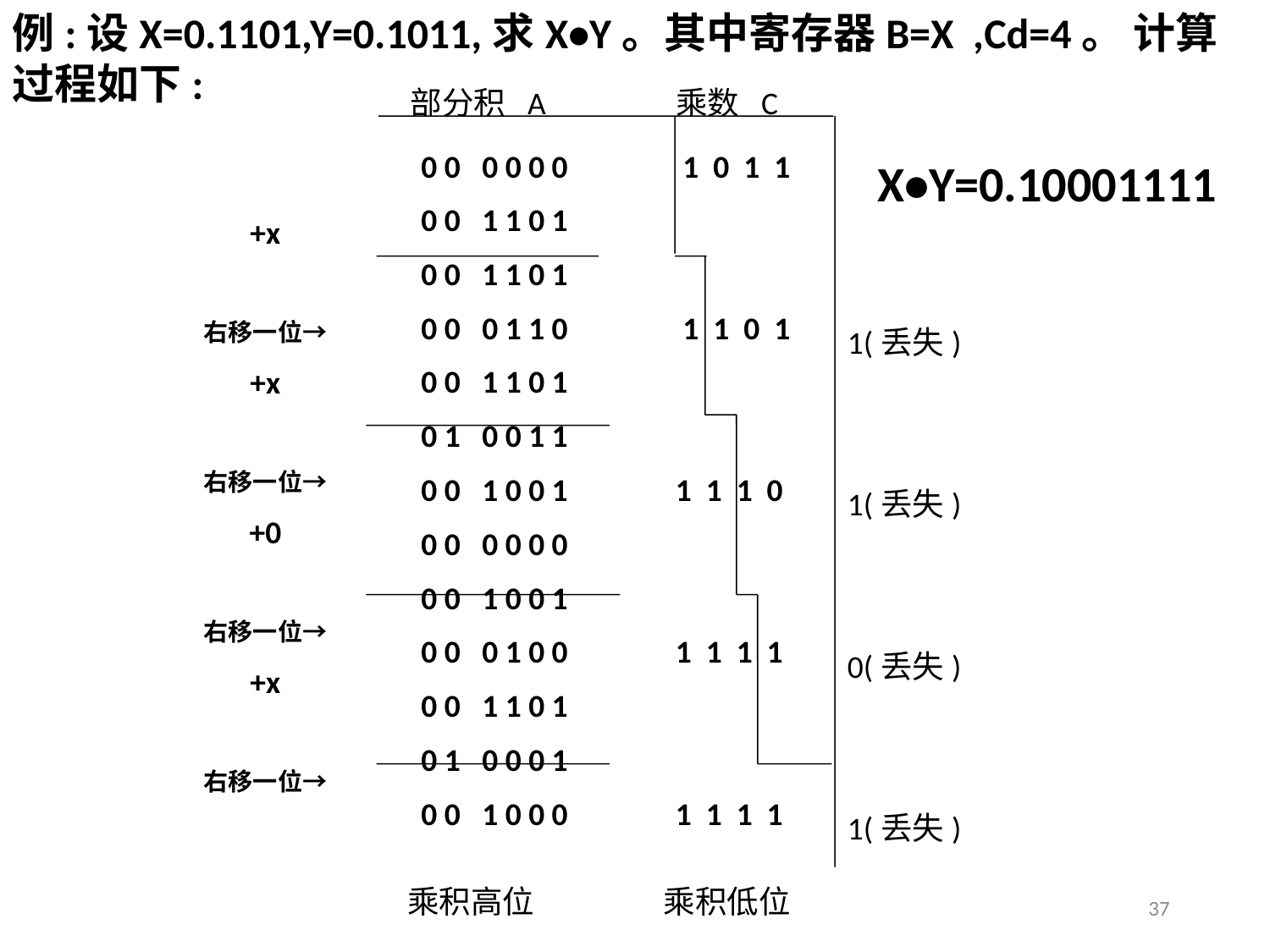

例:设X=0.1101,Y=0.1011,求X•Y。其中寄存器B=X  ,Cd=4。 计算过程如下:
部分积  A                 乘数  C

0 0   0 0 0 0                1  0  1  1
0 0   1 1 0 1
0 0   1 1 0 1
0 0   0 1 1 0                1  1  0  1
0 0   1 1 0 1
0 1   0 0 1 1
0 0   1 0 0 1               1  1  1  0
0 0   0 0 0 0
0 0   1 0 0 1
0 0   0 1 0 0               1  1  1  1
0 0   1 1 0 1
0 1   0 0 0 1
0 0   1 0 0 0               1  1  1  1
X•Y=0.10001111
+x

右移一位→
+x

右移一位→
+0

右移一位→
+x

右移一位→

1(丢失)

1(丢失)

0(丢失)

1(丢失)

乘积高位                  乘积低位
37